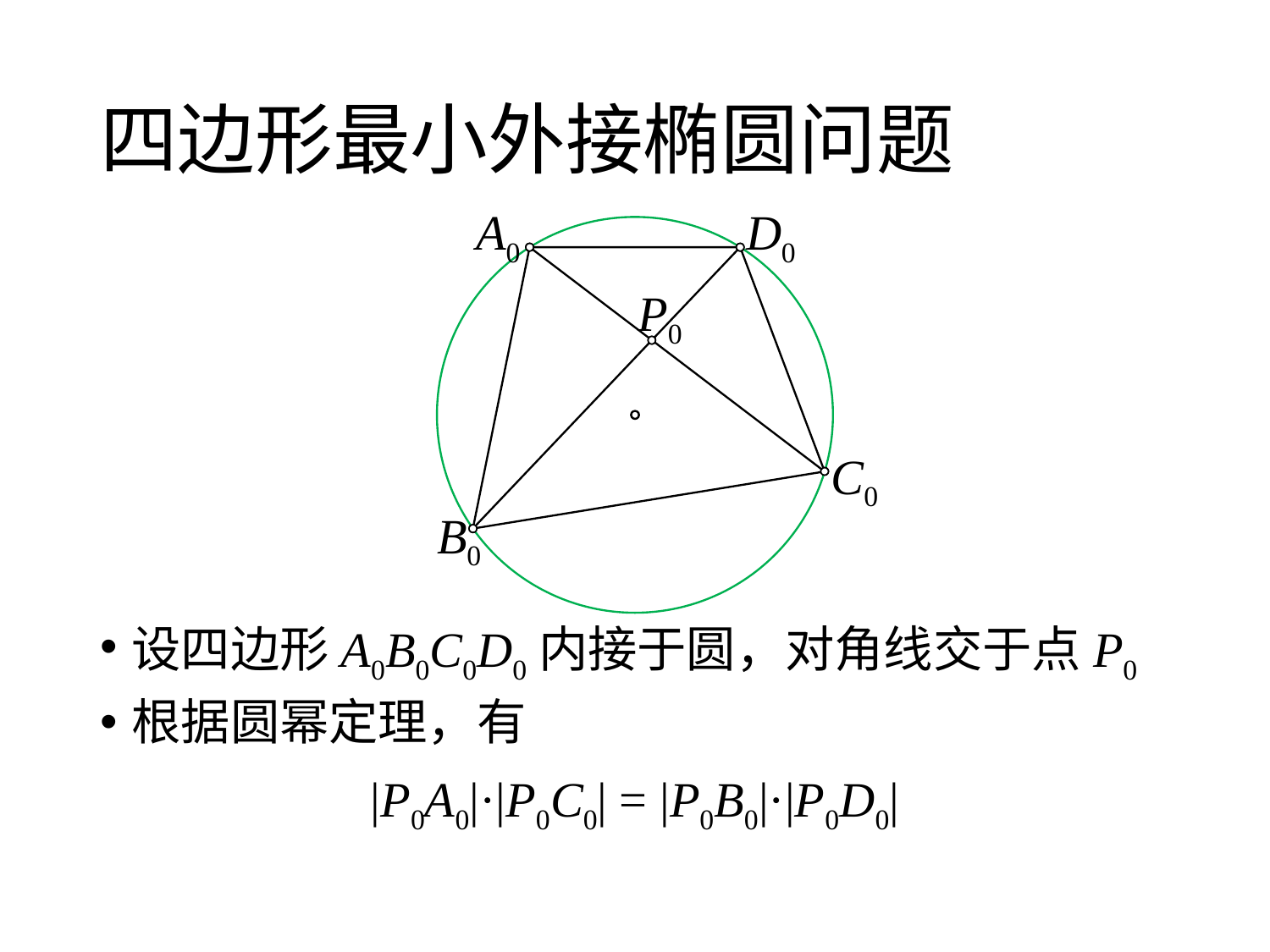

# 四边形最小外接椭圆问题
A0
D0

P0
C0
B0
设四边形A0B0C0D0内接于圆，对角线交于点P0
根据圆幂定理，有
|P0A0|·|P0C0| = |P0B0|·|P0D0|